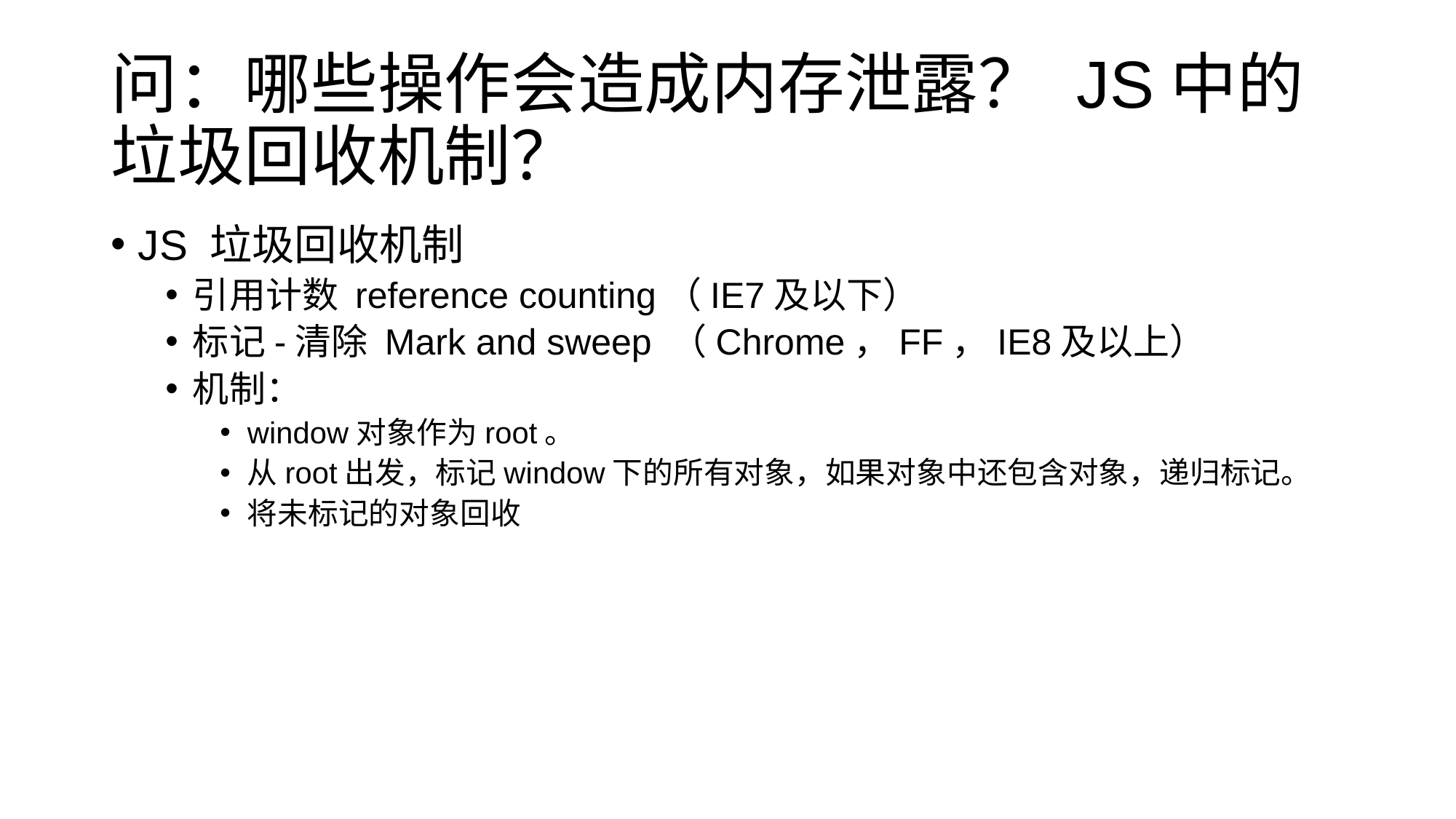

# 问：哪些操作会造成内存泄露？ JS中的垃圾回收机制？
JS 垃圾回收机制
引用计数 reference counting（IE7及以下）
标记-清除 Mark and sweep （Chrome，FF，IE8及以上）
机制：
window对象作为root。
从root出发，标记window下的所有对象，如果对象中还包含对象，递归标记。
将未标记的对象回收